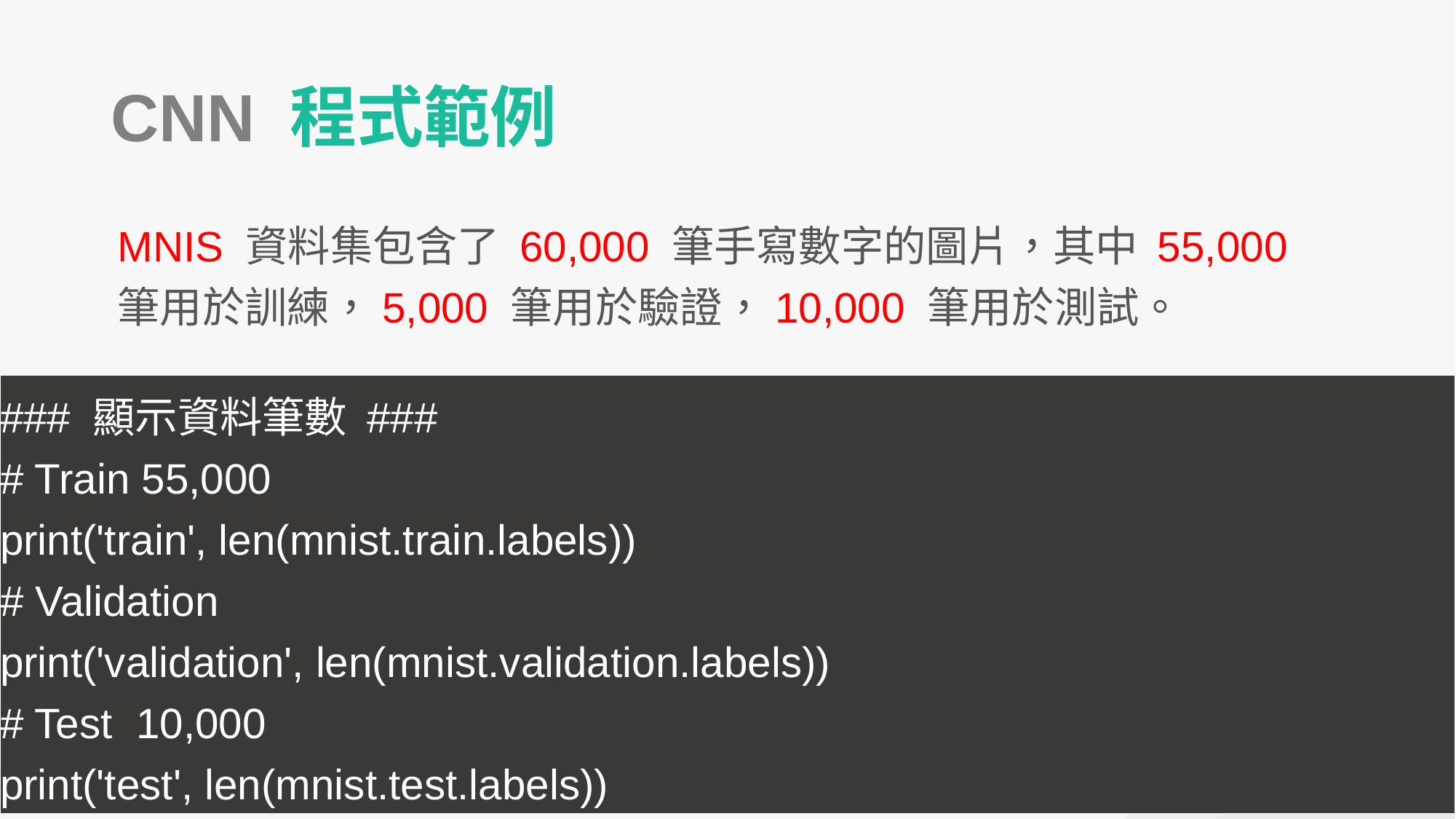

CNN 程式範例
MNIS 資料集包含了 60,000 筆手寫數字的圖片，其中 55,000 筆用於訓練，5,000 筆用於驗證，10,000 筆用於測試。
### 顯示資料筆數 ###
# Train 55,000
print('train', len(mnist.train.labels))
# Validation
print('validation', len(mnist.validation.labels))
# Test  10,000
print('test', len(mnist.test.labels))